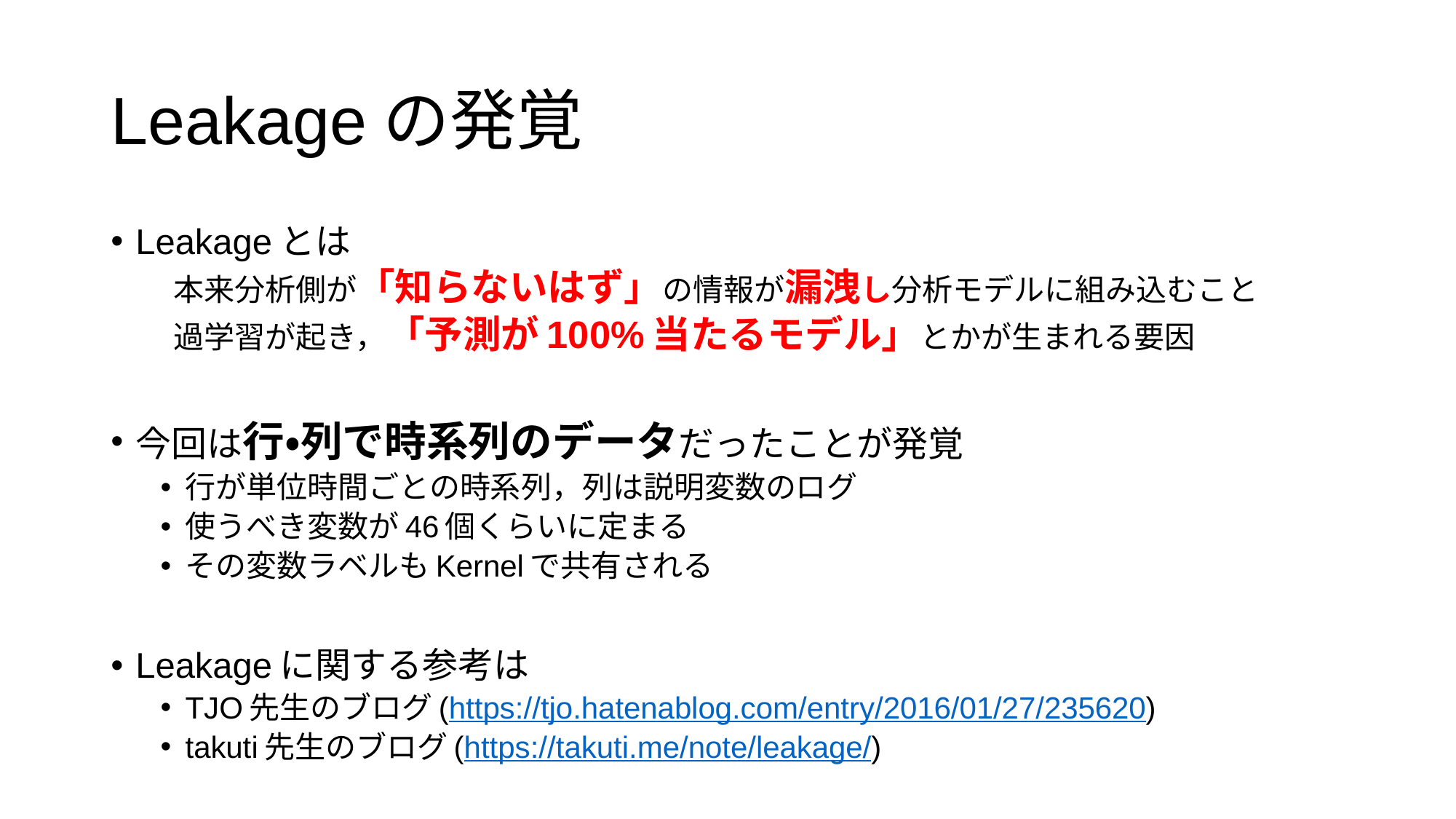

# Leakageの発覚
Leakageとは
 本来分析側が「知らないはず」の情報が漏洩し分析モデルに組み込むこと
 過学習が起き，「予測が100%当たるモデル」とかが生まれる要因

今回は行・列で時系列のデータだったことが発覚
行が単位時間ごとの時系列，列は説明変数のログ
使うべき変数が46個くらいに定まる
その変数ラベルもKernelで共有される

Leakageに関する参考は
TJO先生のブログ(https://tjo.hatenablog.com/entry/2016/01/27/235620)
takuti先生のブログ(https://takuti.me/note/leakage/)